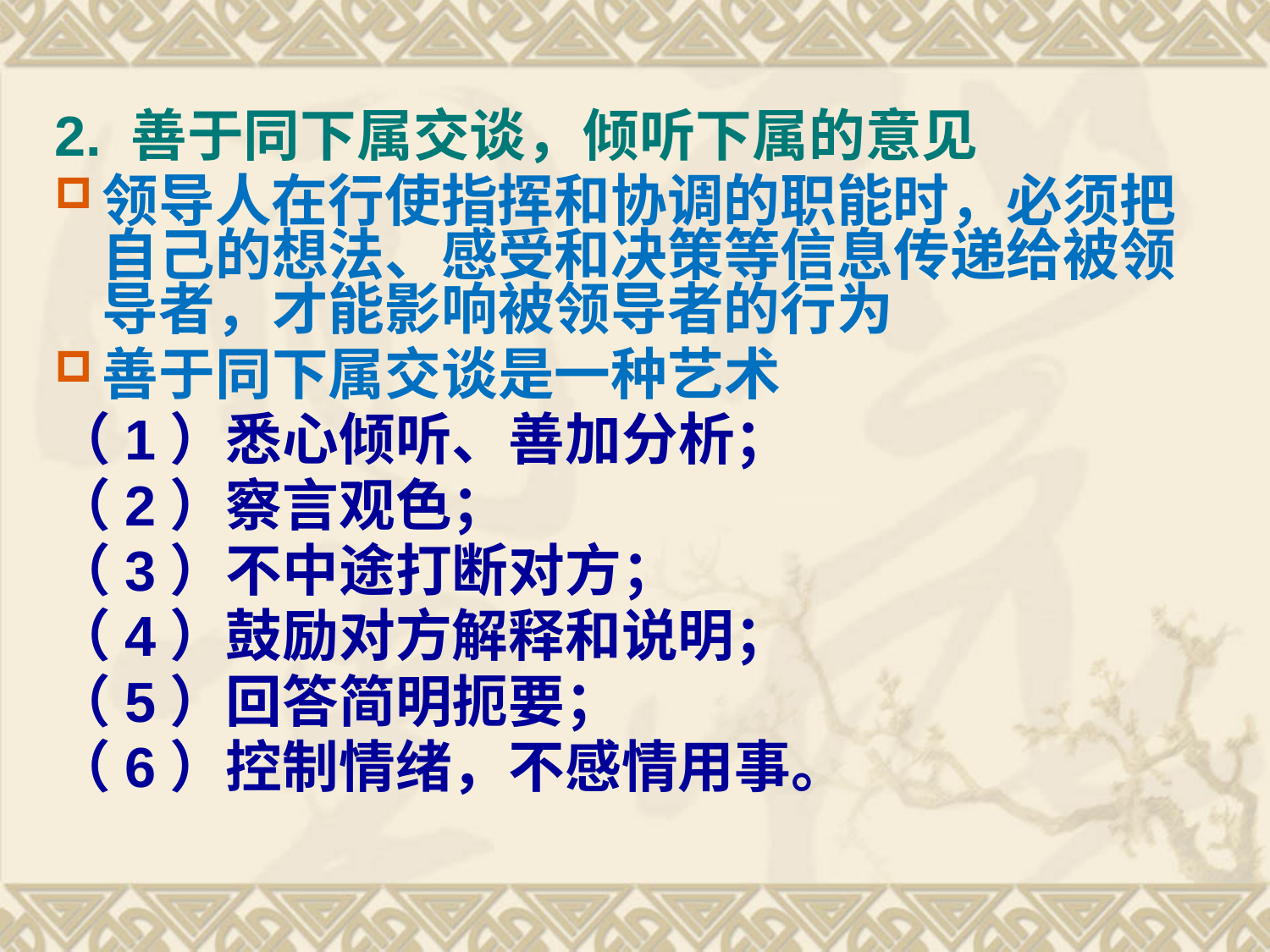

2. 善于同下属交谈，倾听下属的意见
领导人在行使指挥和协调的职能时，必须把自己的想法、感受和决策等信息传递给被领导者，才能影响被领导者的行为
善于同下属交谈是一种艺术
（1）悉心倾听、善加分析；
（2）察言观色；
（3）不中途打断对方；
（4）鼓励对方解释和说明；
（5）回答简明扼要；
（6）控制情绪，不感情用事。